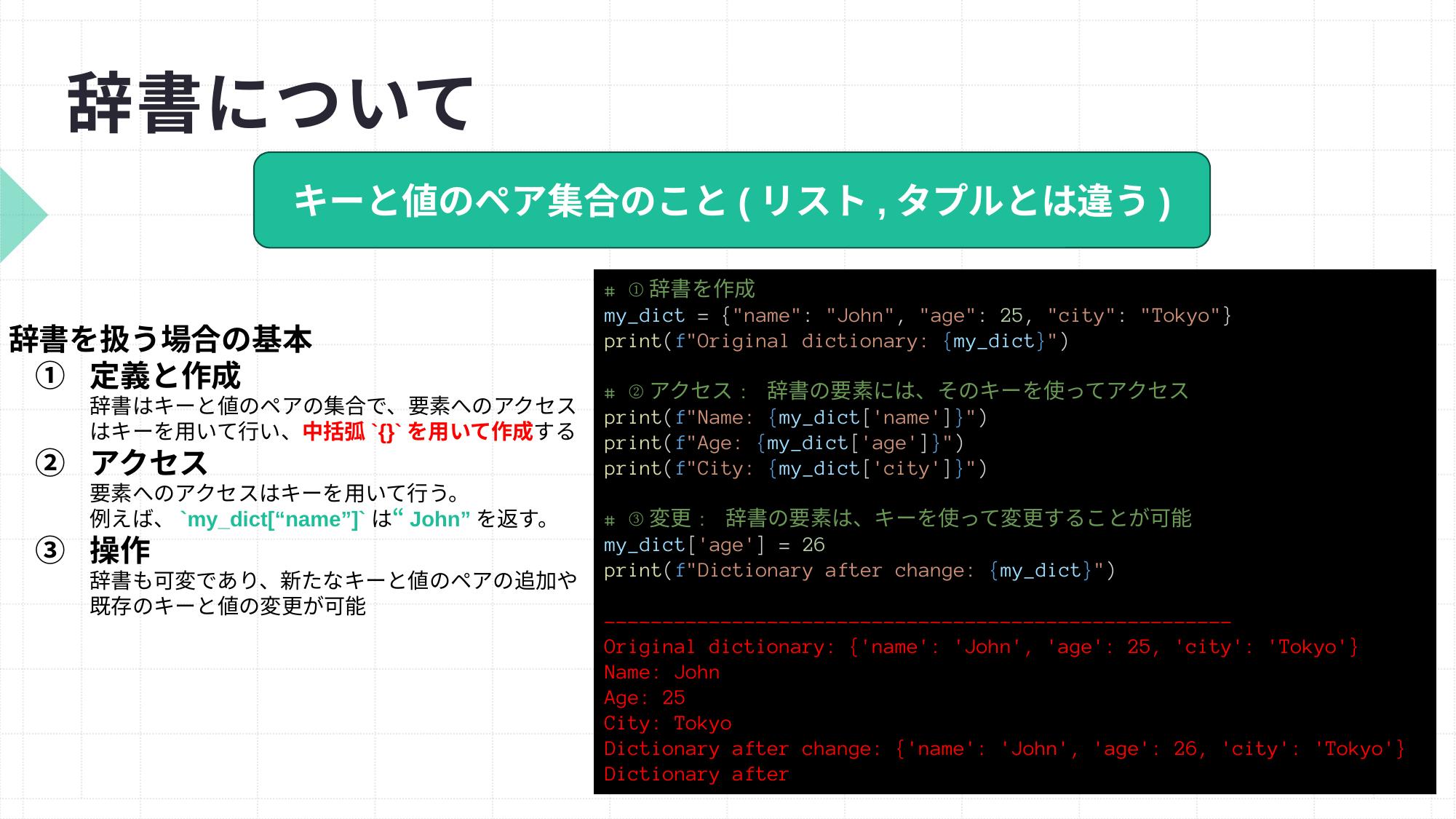

# 辞書について
キーと値のペア集合のこと(リスト,タプルとは違う)
# ①辞書を作成
my_dict = {"name": "John", "age": 25, "city": "Tokyo"}
print(f"Original dictionary: {my_dict}")
# ②アクセス: 辞書の要素には、そのキーを使ってアクセス
print(f"Name: {my_dict['name']}")
print(f"Age: {my_dict['age']}")
print(f"City: {my_dict['city']}")
# ③変更: 辞書の要素は、キーを使って変更することが可能
my_dict['age'] = 26
print(f"Dictionary after change: {my_dict}")

------------------------------------------------------
Original dictionary: {'name': 'John', 'age': 25, 'city': 'Tokyo'}
Name: John
Age: 25
City: Tokyo
Dictionary after change: {'name': 'John', 'age': 26, 'city': 'Tokyo'}
Dictionary after

   辞書を扱う場合の基本
定義と作成
辞書はキーと値のペアの集合で、要素へのアクセスはキーを用いて行い、中括弧`{}`を用いて作成する
アクセス
要素へのアクセスはキーを用いて行う。
例えば、`my_dict[“name”]`は“John”を返す。
操作
辞書も可変であり、新たなキーと値のペアの追加や既存のキーと値の変更が可能